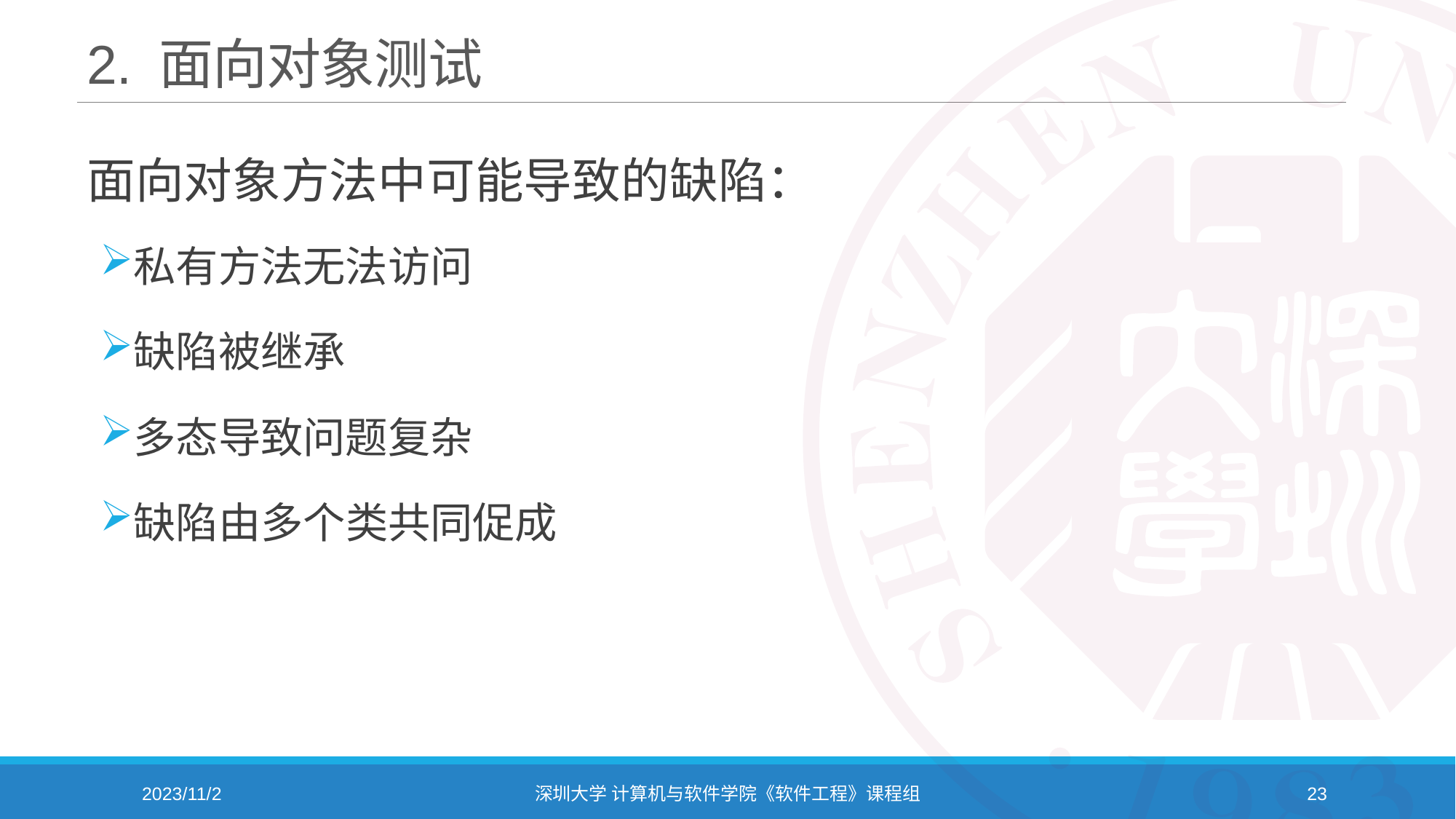

# 2. 面向对象测试
面向对象方法中可能导致的缺陷：
私有方法无法访问
缺陷被继承
多态导致问题复杂
缺陷由多个类共同促成

2023/11/2
深圳大学 计算机与软件学院《软件工程》课程组
23